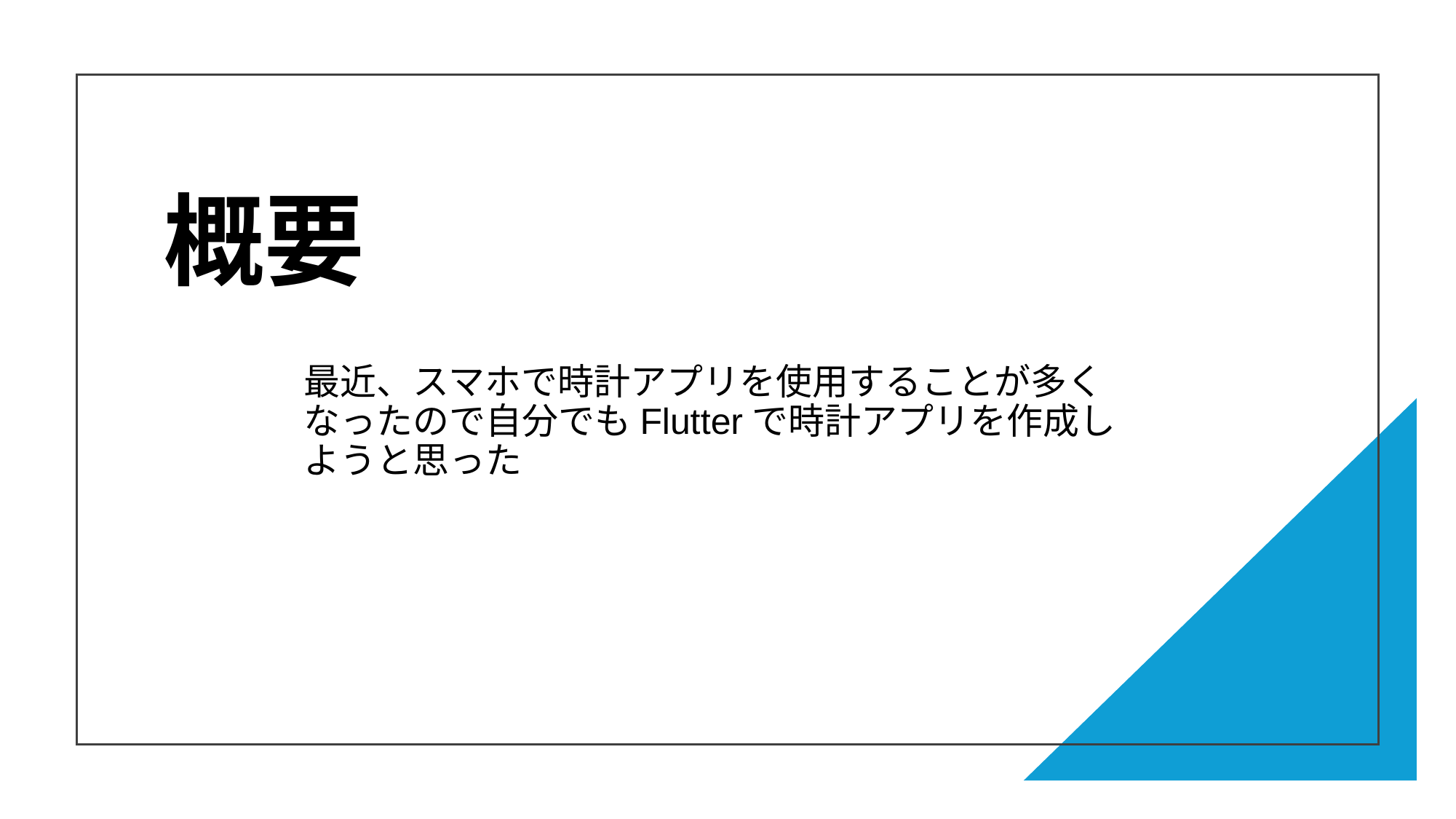

# 概要
最近、スマホで時計アプリを使用することが多くなったので自分でもFlutterで時計アプリを作成しようと思った